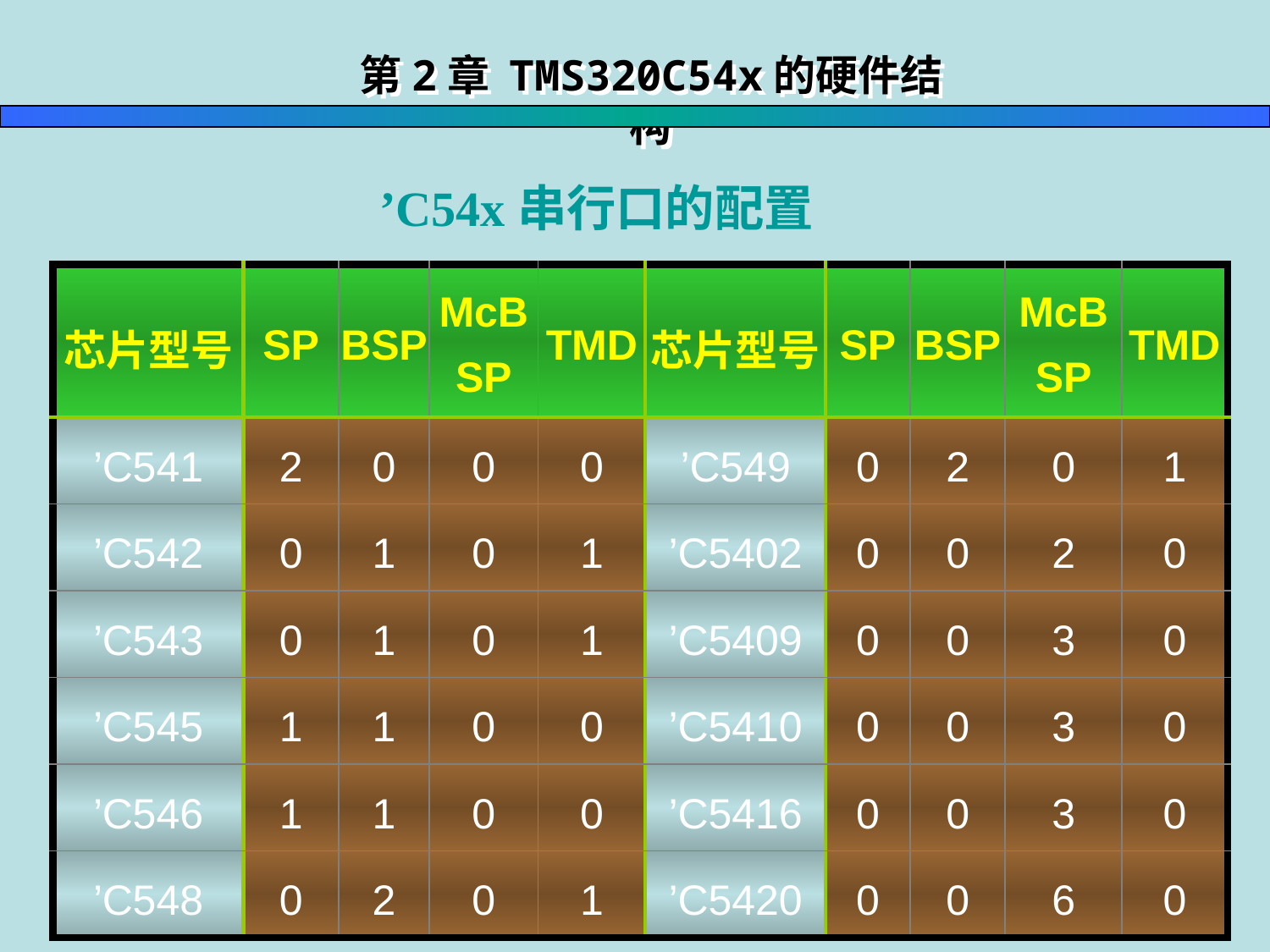

第2章 TMS320C54x的硬件结构

’C54x串行口的配置
| 芯片型号 | SP | BSP | McBSP | TMD | 芯片型号 | SP | BSP | McBSP | TMD |
| --- | --- | --- | --- | --- | --- | --- | --- | --- | --- |
| ’C541 | 2 | 0 | 0 | 0 | ’C549 | 0 | 2 | 0 | 1 |
| ’C542 | 0 | 1 | 0 | 1 | ’C5402 | 0 | 0 | 2 | 0 |
| ’C543 | 0 | 1 | 0 | 1 | ’C5409 | 0 | 0 | 3 | 0 |
| ’C545 | 1 | 1 | 0 | 0 | ’C5410 | 0 | 0 | 3 | 0 |
| ’C546 | 1 | 1 | 0 | 0 | ’C5416 | 0 | 0 | 3 | 0 |
| ’C548 | 0 | 2 | 0 | 1 | ’C5420 | 0 | 0 | 6 | 0 |
116